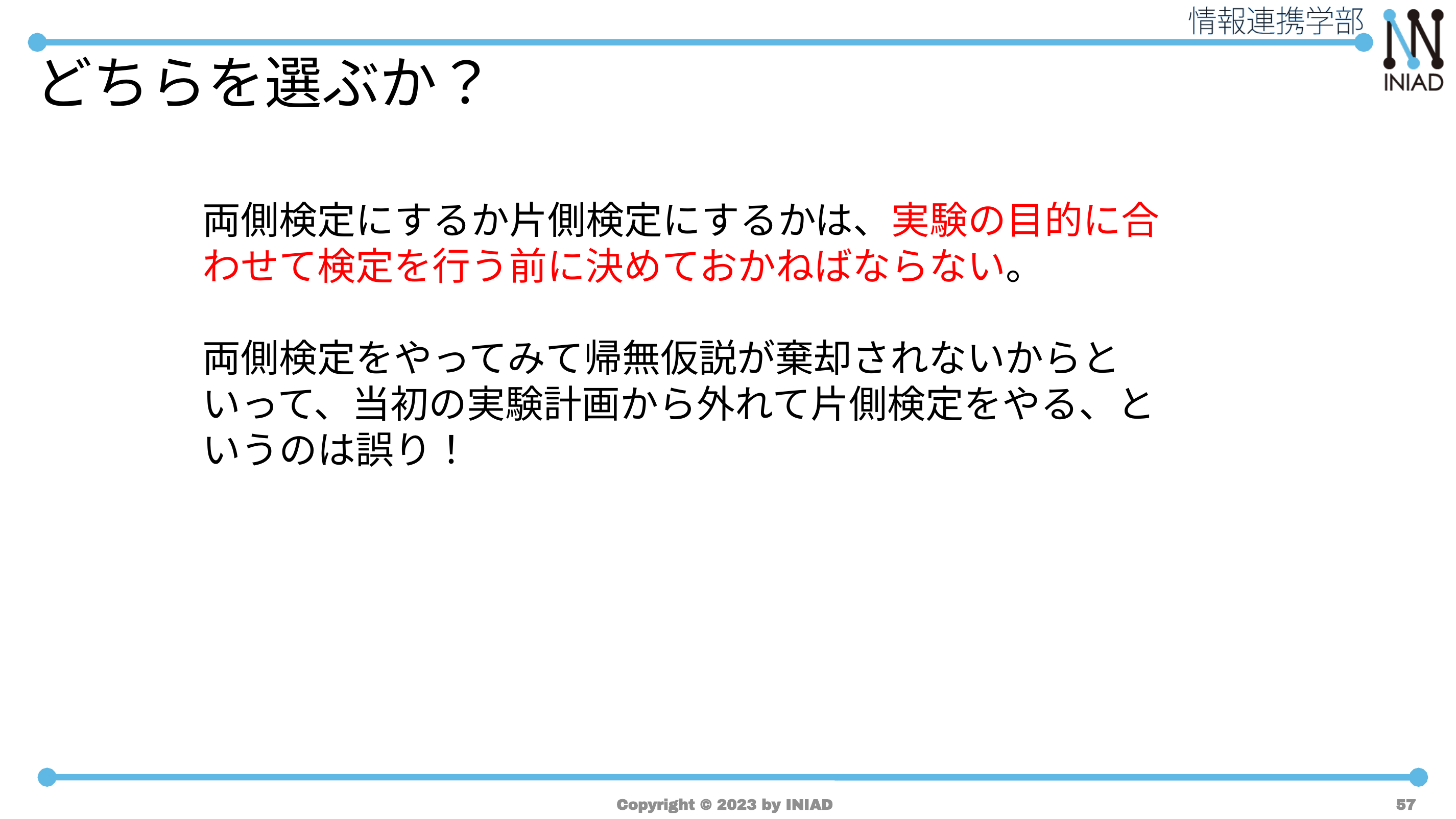

# どちらを選ぶか？
両側検定にするか片側検定にするかは、実験の目的に合わせて検定を行う前に決めておかねばならない。

両側検定をやってみて帰無仮説が棄却されないからといって、当初の実験計画から外れて片側検定をやる、というのは誤り！
Copyright © 2023 by INIAD
57